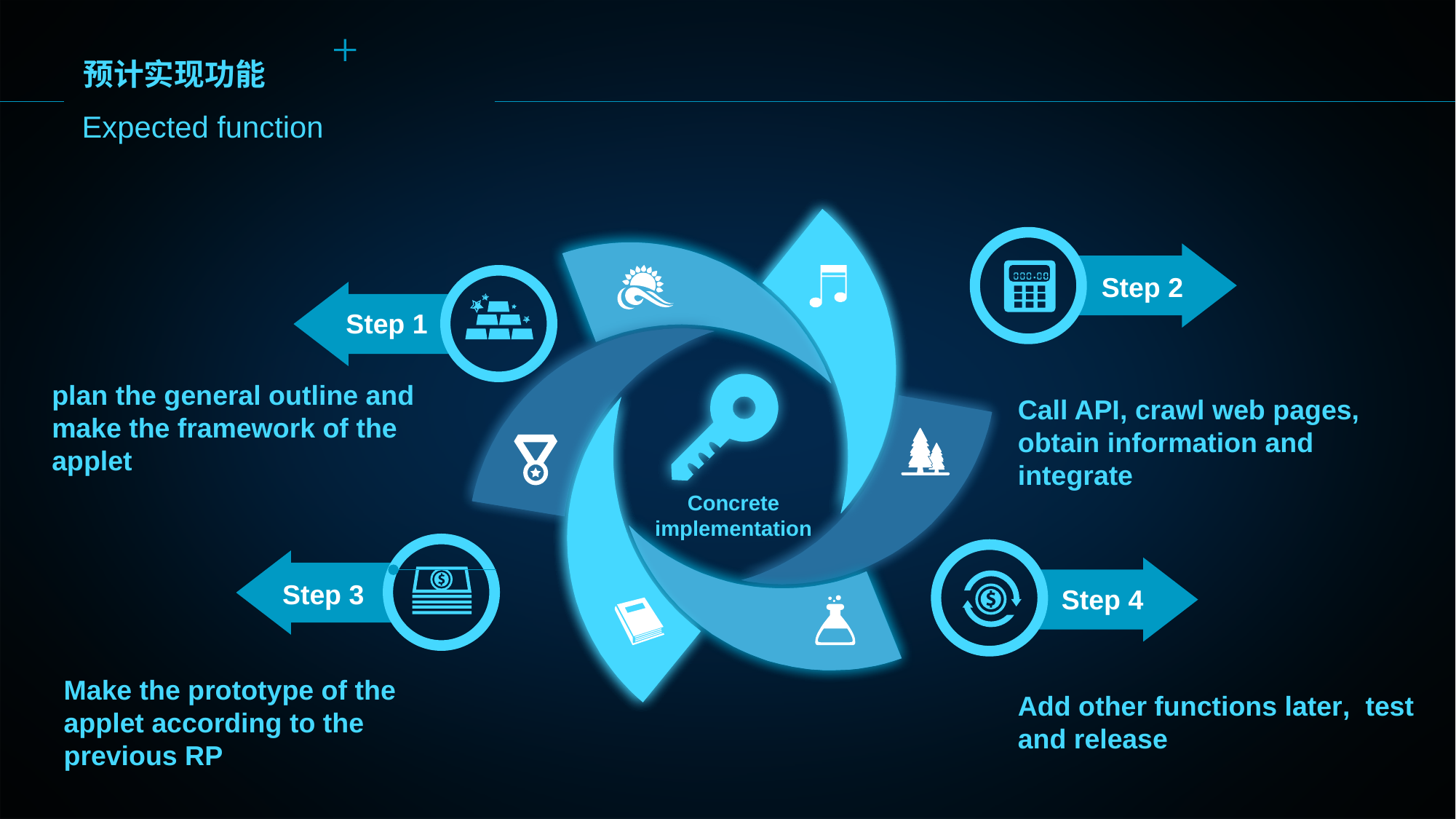

Expected function
预计实现功能

Step 2

Step 1

plan the general outline and make the framework of the applet

Call API, crawl web pages, obtain information and integrate

Concrete implementation

Step 4

Step 3

Make the prototype of the applet according to the previous RP
Add other functions later,  test and release